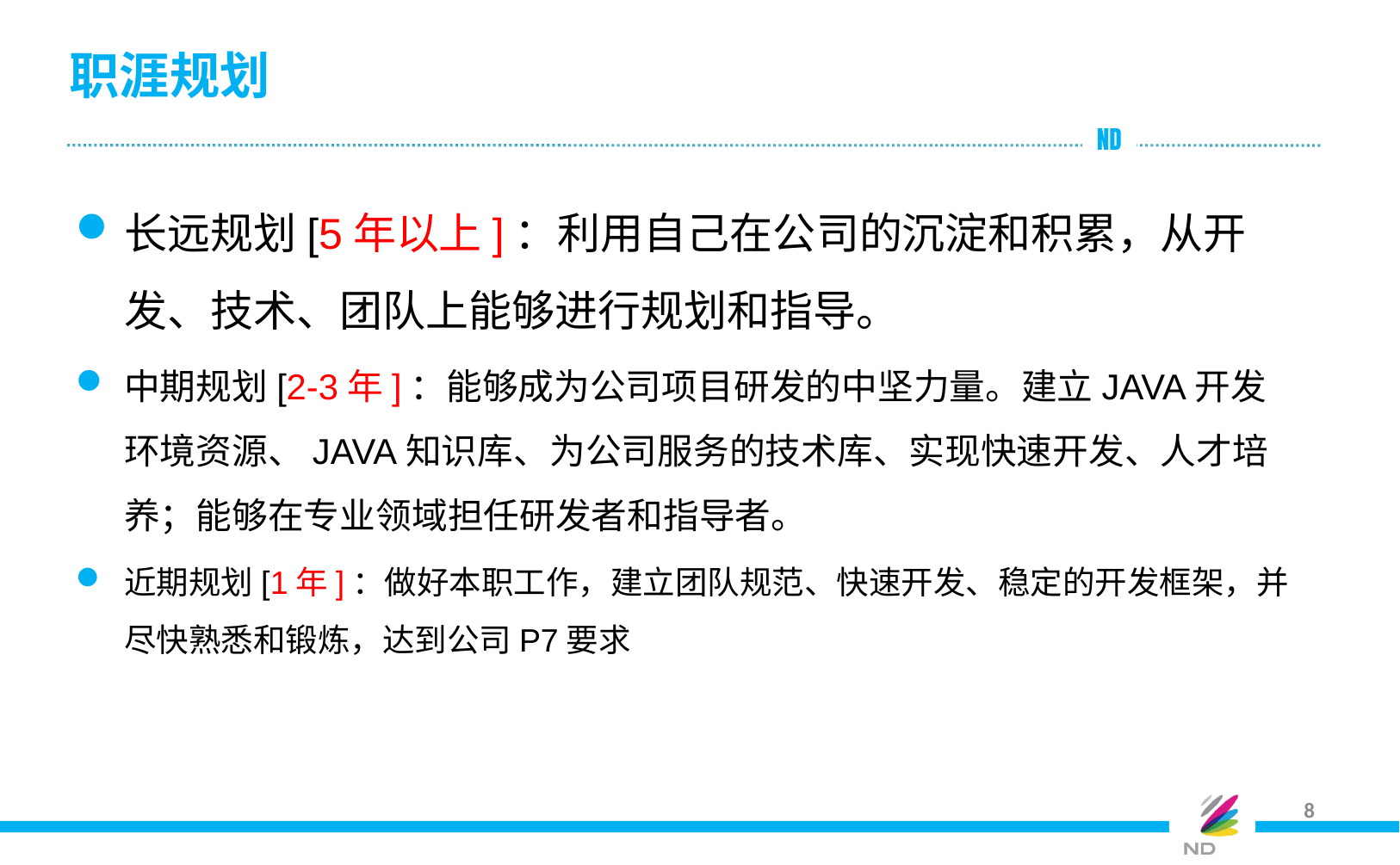

# 职涯规划
长远规划[5年以上]：利用自己在公司的沉淀和积累，从开发、技术、团队上能够进行规划和指导。
中期规划[2-3年]：能够成为公司项目研发的中坚力量。建立JAVA开发环境资源、JAVA知识库、为公司服务的技术库、实现快速开发、人才培养；能够在专业领域担任研发者和指导者。
近期规划[1年]：做好本职工作，建立团队规范、快速开发、稳定的开发框架，并尽快熟悉和锻炼，达到公司P7要求

8